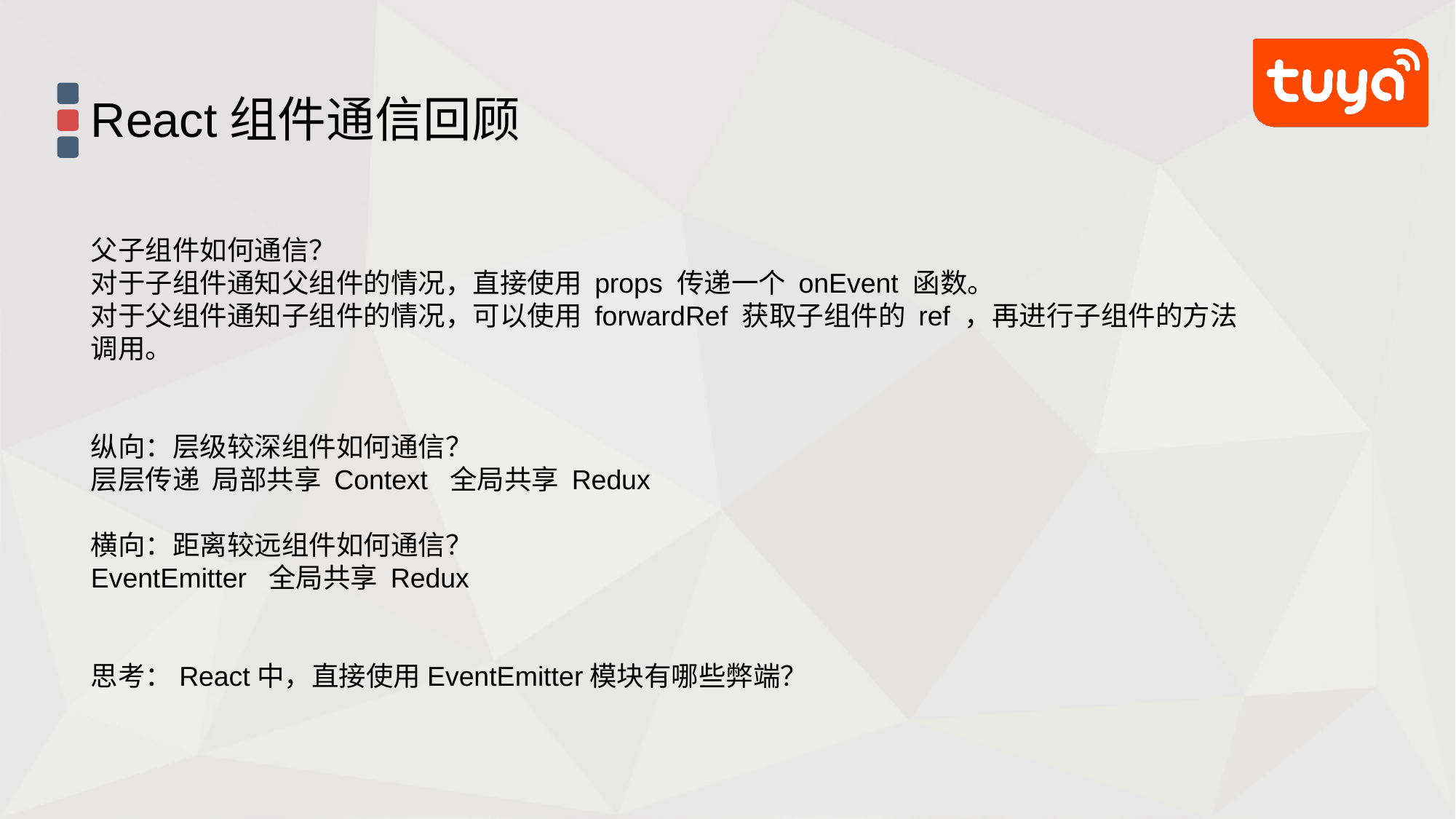

React组件通信回顾

父子组件如何通信？
对于子组件通知父组件的情况，直接使用 props 传递一个 onEvent 函数。
对于父组件通知子组件的情况，可以使用 forwardRef 获取子组件的 ref ，再进行子组件的方法调用。

纵向：层级较深组件如何通信？
层层传递  局部共享 Context  全局共享 Redux

横向：距离较远组件如何通信？
EventEmitter  全局共享 Redux

思考：React中，直接使用EventEmitter模块有哪些弊端？